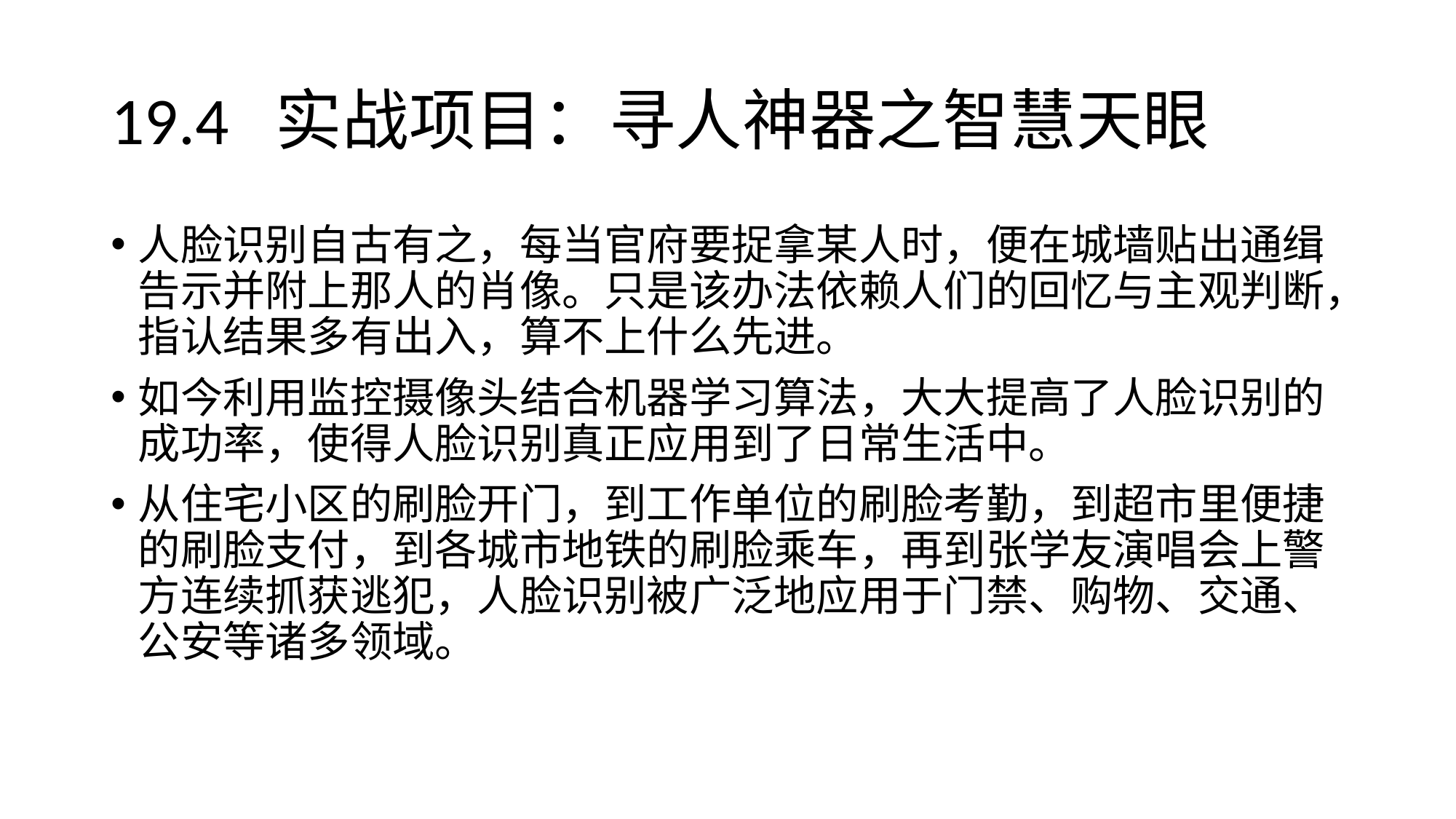

# 19.4  实战项目：寻人神器之智慧天眼
人脸识别自古有之，每当官府要捉拿某人时，便在城墙贴出通缉告示并附上那人的肖像。只是该办法依赖人们的回忆与主观判断，指认结果多有出入，算不上什么先进。
如今利用监控摄像头结合机器学习算法，大大提高了人脸识别的成功率，使得人脸识别真正应用到了日常生活中。
从住宅小区的刷脸开门，到工作单位的刷脸考勤，到超市里便捷的刷脸支付，到各城市地铁的刷脸乘车，再到张学友演唱会上警方连续抓获逃犯，人脸识别被广泛地应用于门禁、购物、交通、公安等诸多领域。